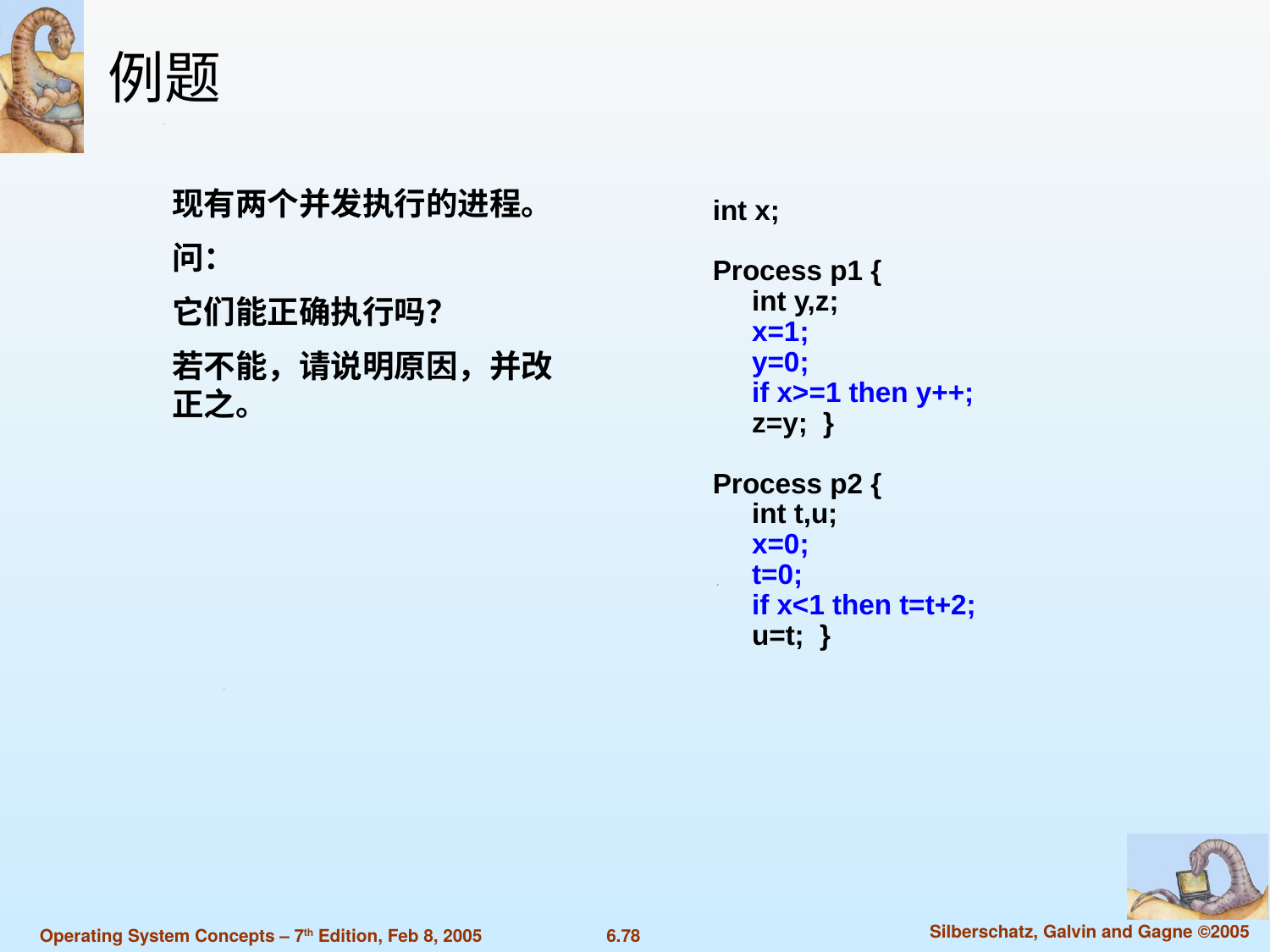

例题
现有两个并发执行的进程。
问：
它们能正确执行吗？
若不能，请说明原因，并改正之。
int x;

Process p1 {
     int y,z;
     x=1;
     y=0;
     if x>=1 then y++;
     z=y;  }

Process p2 {
     int t,u;
     x=0;
     t=0;
     if x<1 then t=t+2;
     u=t;  }